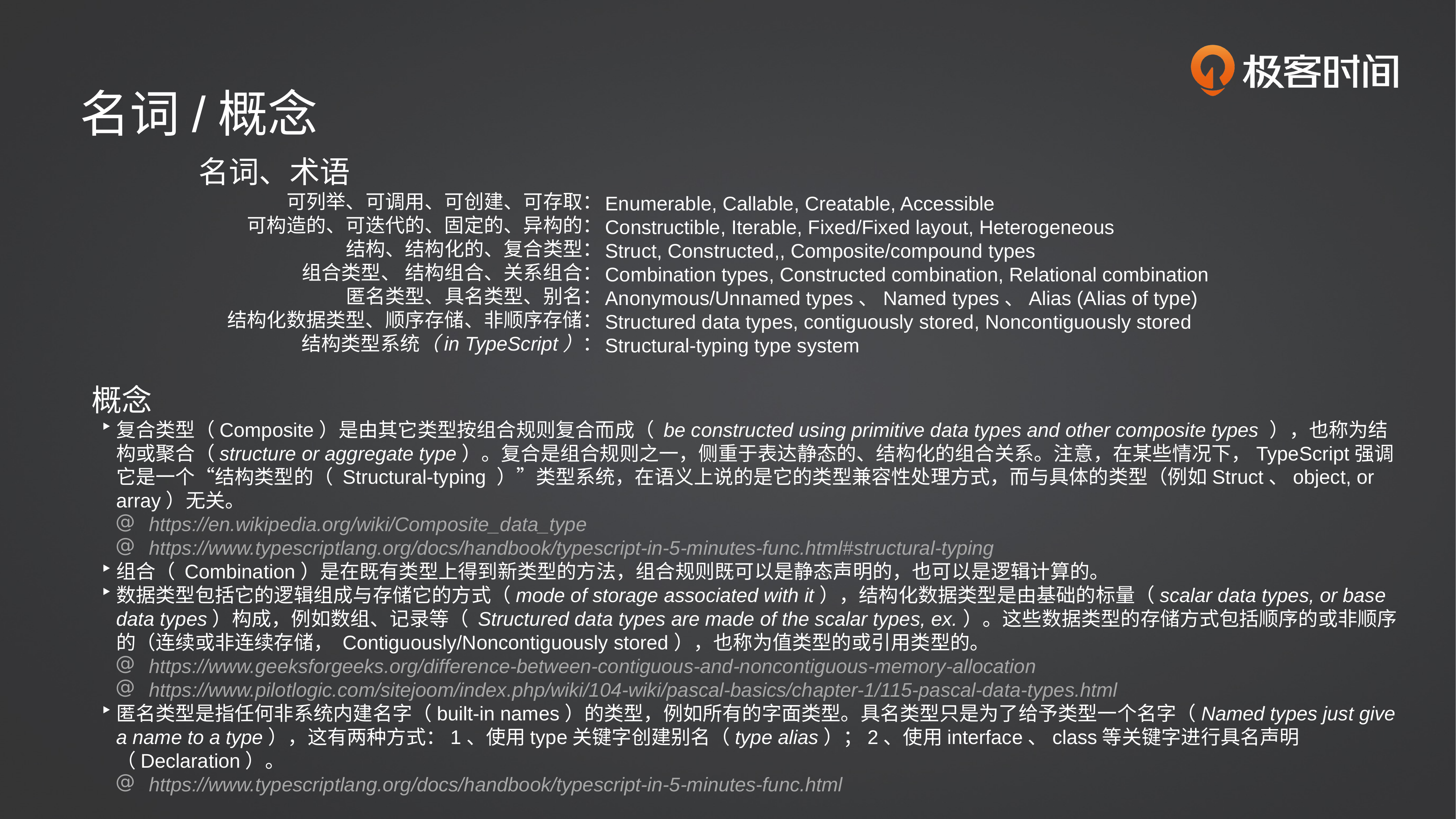

名词/概念
名词、术语
可列举、可调用、可创建、可存取：
可构造的、可迭代的、固定的、异构的：
结构、结构化的、复合类型：
组合类型、 结构组合、关系组合：
匿名类型、具名类型、别名：
结构化数据类型、顺序存储、非顺序存储：
结构类型系统（in TypeScript）：

Enumerable, Callable, Creatable, Accessible
Constructible, Iterable, Fixed/Fixed layout, Heterogeneous
Struct, Constructed,, Composite/compound types
Combination types, Constructed combination, Relational combination
Anonymous/Unnamed types、Named types、Alias (Alias of type)
Structured data types, contiguously stored, Noncontiguously stored
Structural-typing type system
概念
复合类型（Composite）是由其它类型按组合规则复合而成（ be constructed using primitive data types and other composite types ），也称为结构或聚合（structure or aggregate type）。复合是组合规则之一，侧重于表达静态的、结构化的组合关系。注意，在某些情况下，TypeScript强调它是一个“结构类型的（ Structural-typing ）”类型系统，在语义上说的是它的类型兼容性处理方式，而与具体的类型（例如Struct、object, or array）无关。
https://en.wikipedia.org/wiki/Composite_data_type
https://www.typescriptlang.org/docs/handbook/typescript-in-5-minutes-func.html#structural-typing
组合（ Combination）是在既有类型上得到新类型的方法，组合规则既可以是静态声明的，也可以是逻辑计算的。
数据类型包括它的逻辑组成与存储它的方式（mode of storage associated with it），结构化数据类型是由基础的标量（scalar data types, or base data types）构成，例如数组、记录等（ Structured data types are made of the scalar types, ex.）。这些数据类型的存储方式包括顺序的或非顺序的（连续或非连续存储， Contiguously/Noncontiguously stored），也称为值类型的或引用类型的。
https://www.geeksforgeeks.org/difference-between-contiguous-and-noncontiguous-memory-allocation
https://www.pilotlogic.com/sitejoom/index.php/wiki/104-wiki/pascal-basics/chapter-1/115-pascal-data-types.html
匿名类型是指任何非系统内建名字（built-in names）的类型，例如所有的字面类型。具名类型只是为了给予类型一个名字（Named types just give a name to a type），这有两种方式：1、使用type关键字创建别名（type alias）；2、使用interface、class等关键字进行具名声明（Declaration）。
https://www.typescriptlang.org/docs/handbook/typescript-in-5-minutes-func.html